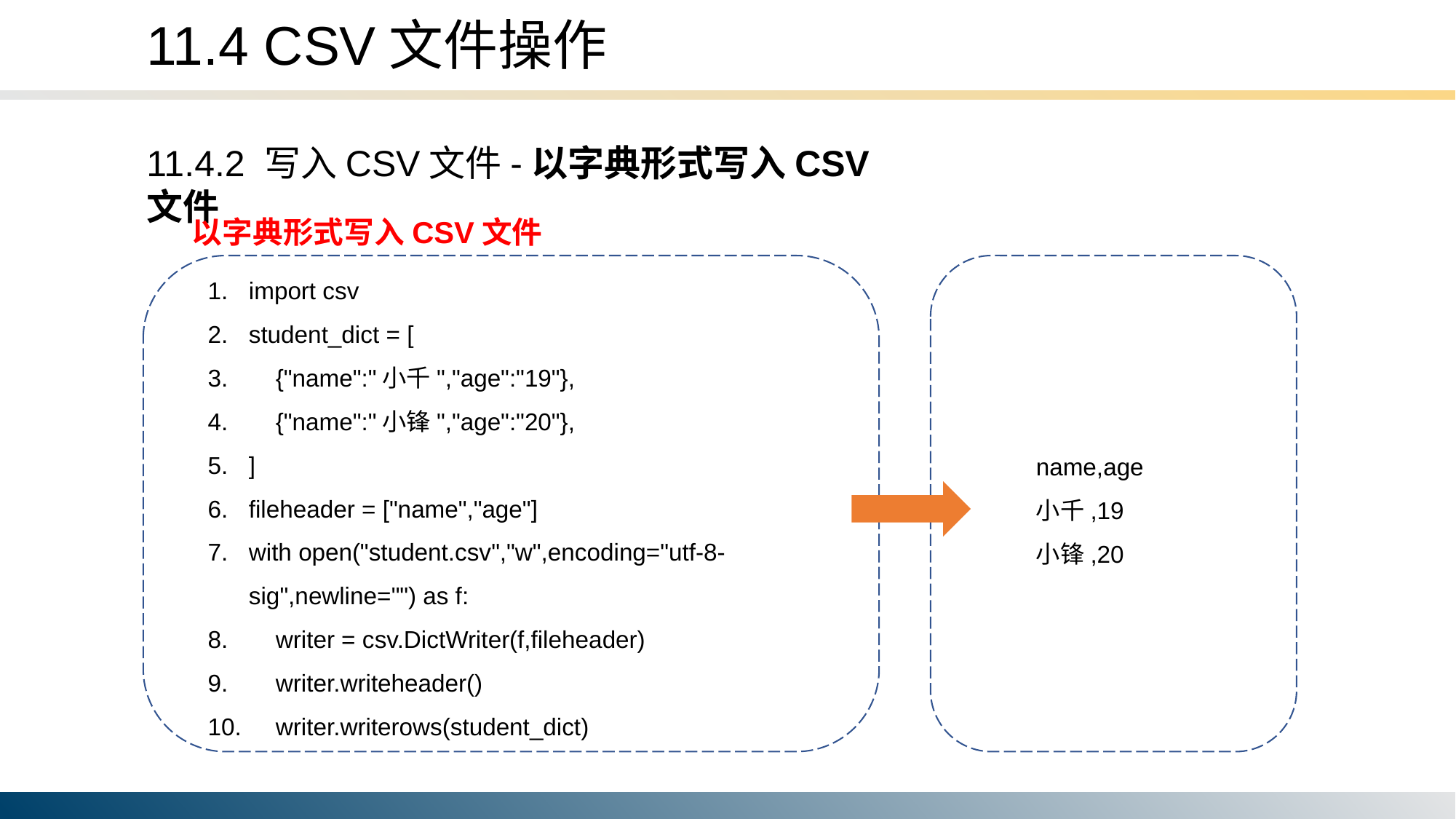

11.4 CSV文件操作
11.4.2 写入CSV文件-以字典形式写入CSV文件
以字典形式写入CSV文件

import csv
student_dict = [
    {"name":"小千","age":"19"},
    {"name":"小锋","age":"20"},
]
fileheader = ["name","age"]
with open("student.csv","w",encoding="utf-8-sig",newline="") as f:
    writer = csv.DictWriter(f,fileheader)
    writer.writeheader()
    writer.writerows(student_dict)

name,age
小千,19
小锋,20